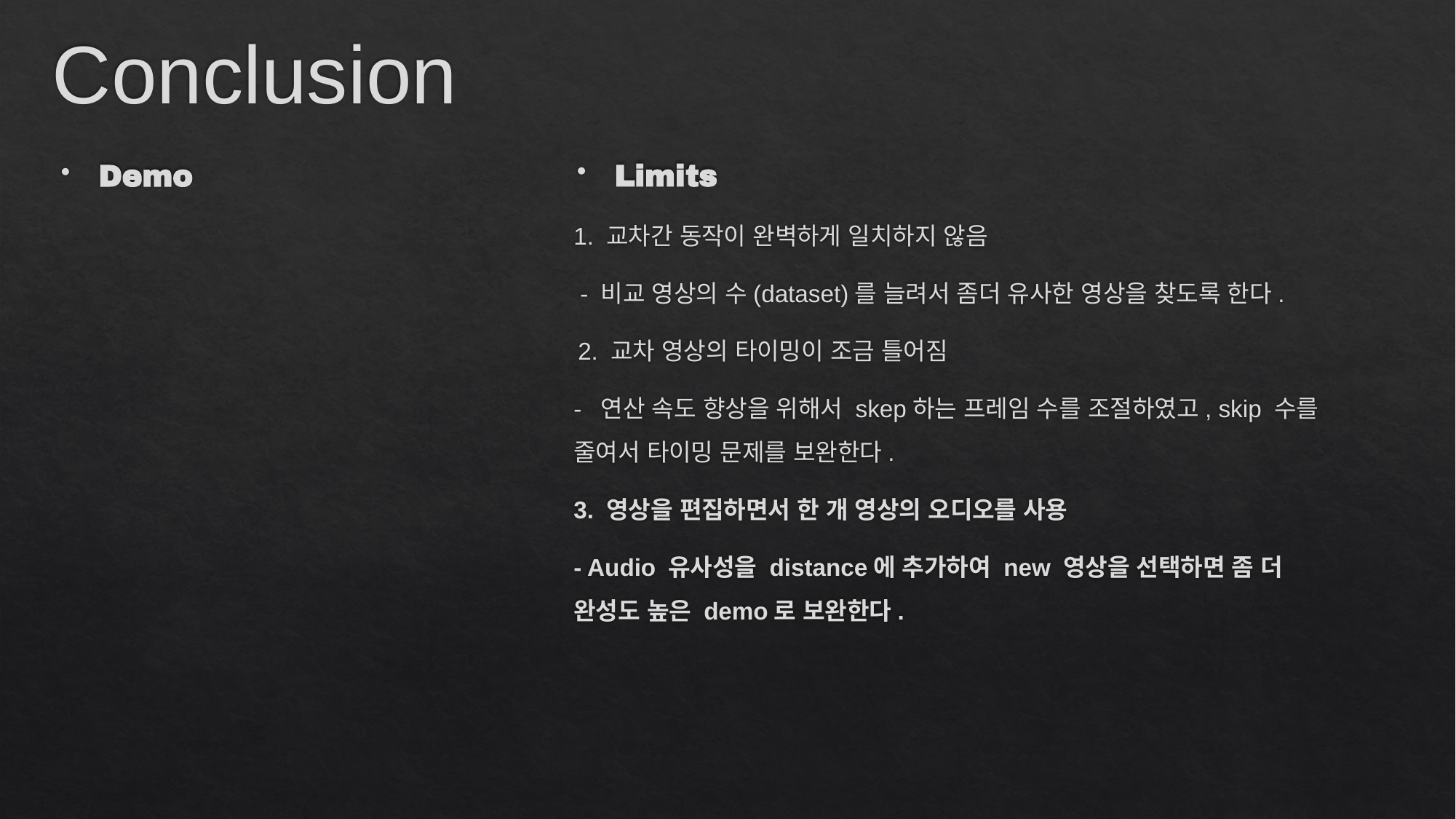

Conclusion
Demo
Limits
1. 교차간 동작이 완벽하게 일치하지 않음
 - 비교 영상의 수(dataset)를 늘려서 좀더 유사한 영상을 찾도록 한다.
2. 교차 영상의 타이밍이 조금 틀어짐
-  연산 속도 향상을 위해서 skep하는 프레임 수를 조절하였고, skip 수를 줄여서 타이밍 문제를 보완한다.
3. 영상을 편집하면서 한 개 영상의 오디오를 사용
- Audio 유사성을 distance에 추가하여 new 영상을 선택하면 좀 더 완성도 높은 demo로 보완한다.